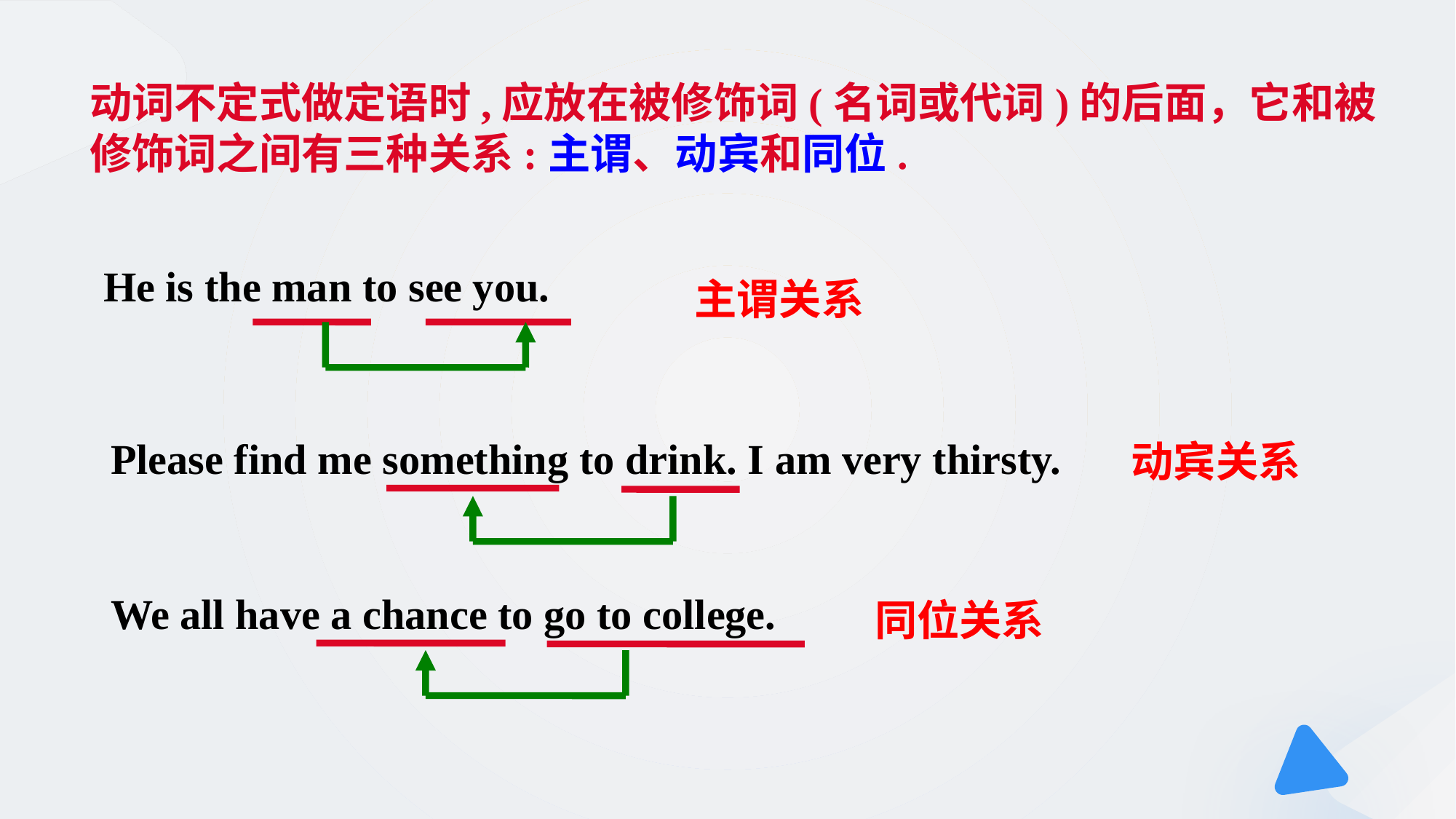

动词不定式做定语时,应放在被修饰词(名词或代词)的后面，它和被修饰词之间有三种关系:主谓、动宾和同位.
He is the man to see you.
主谓关系

Please find me something to drink. I am very thirsty.
动宾关系

We all have a chance to go to college.
同位关系